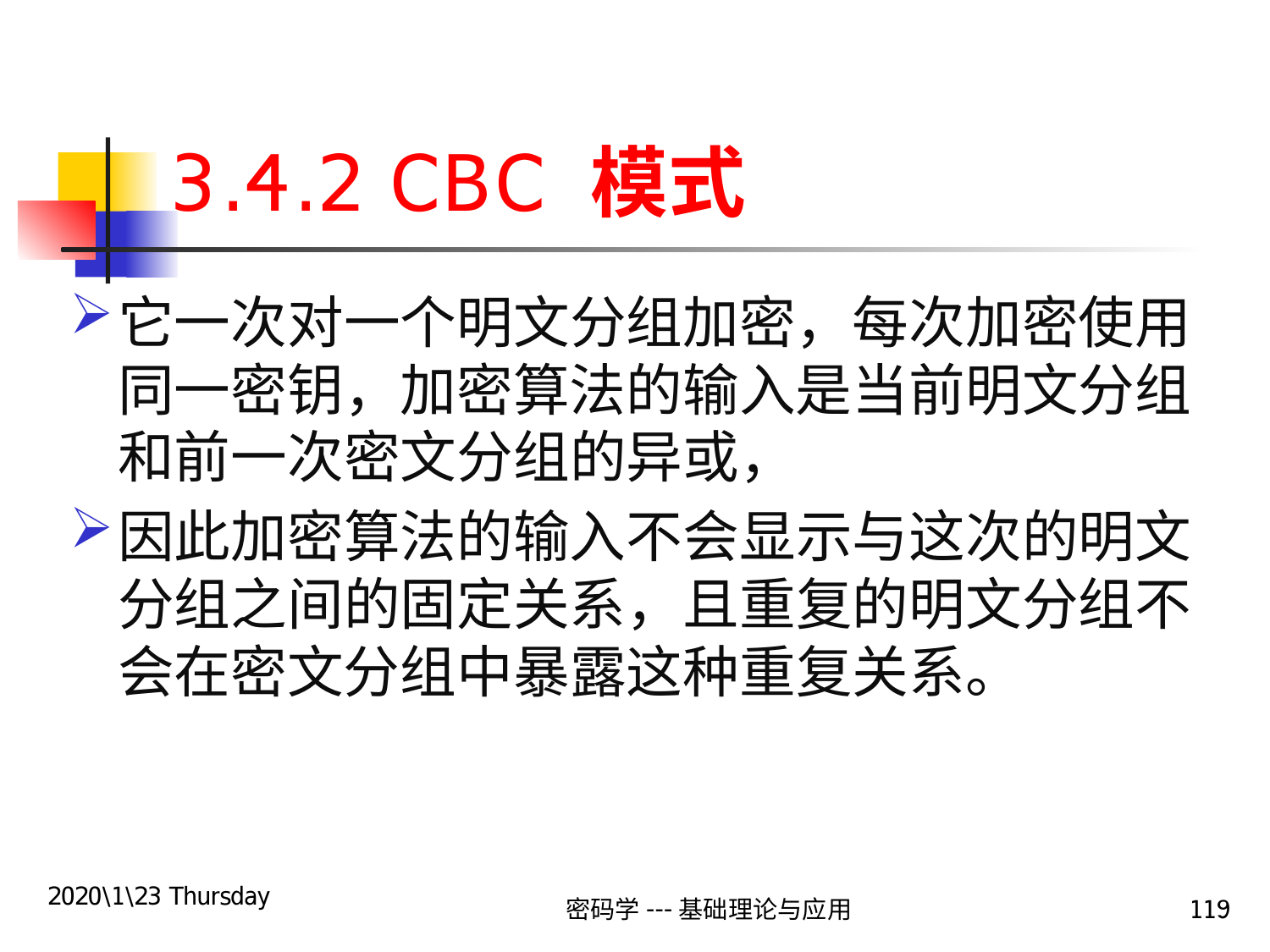

# 3.4.2 CBC 模式
它一次对一个明文分组加密，每次加密使用同一密钥，加密算法的输入是当前明文分组和前一次密文分组的异或，
因此加密算法的输入不会显示与这次的明文分组之间的固定关系，且重复的明文分组不会在密文分组中暴露这种重复关系。
2020\1\23 Thursday
密码学---基础理论与应用
119